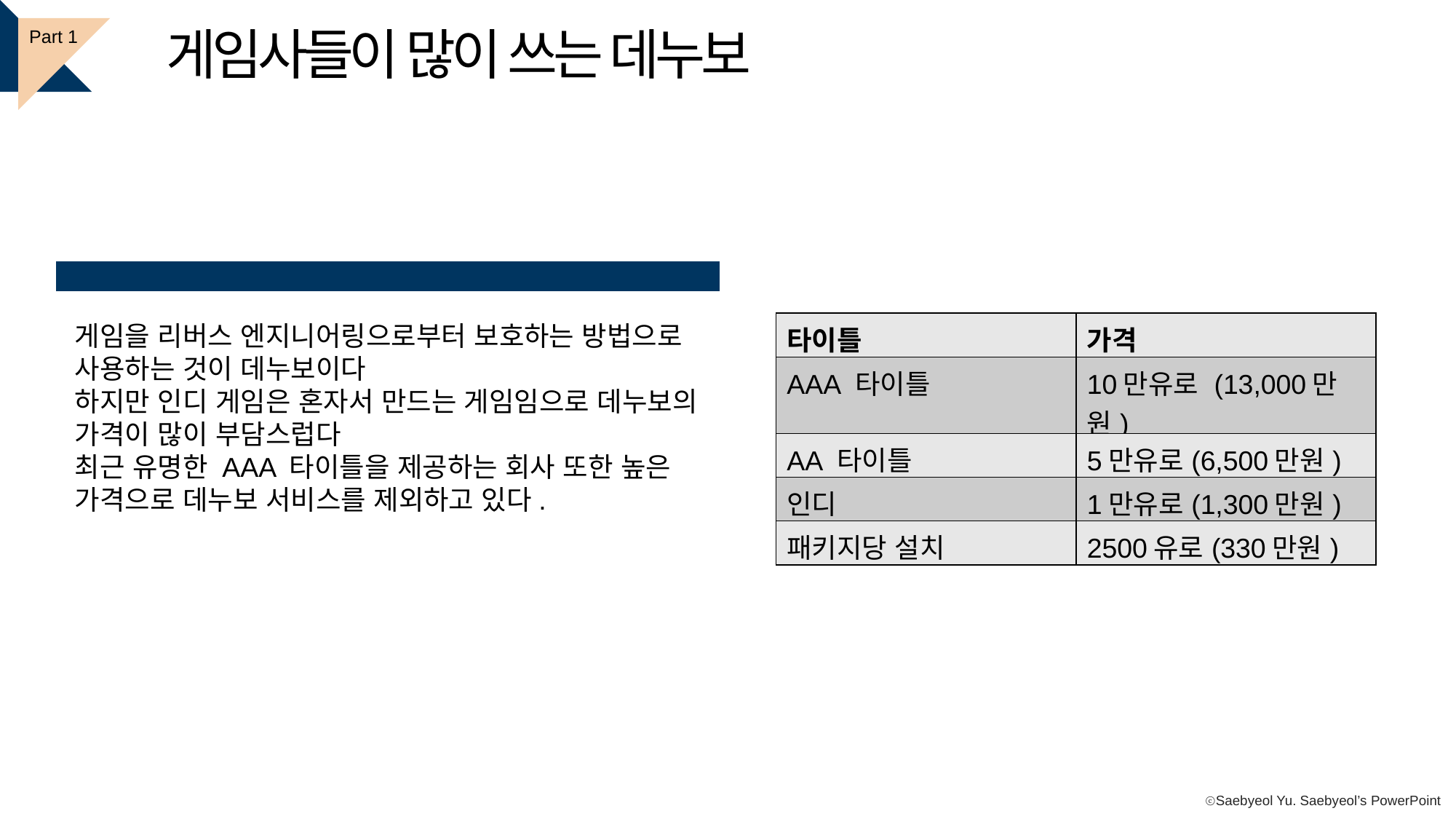

게임사들이 많이 쓰는 데누보

Part 1
게임을 리버스 엔지니어링으로부터 보호하는 방법으로 사용하는 것이 데누보이다
하지만 인디 게임은 혼자서 만드는 게임임으로 데누보의 가격이 많이 부담스럽다
최근 유명한 AAA 타이틀을 제공하는 회사 또한 높은 가격으로 데누보 서비스를 제외하고 있다.
| 타이틀 | 가격 |
| --- | --- |
| AAA 타이틀 | 10만유로 (13,000만원) |
| AA 타이틀 | 5만유로(6,500만원) |
| 인디 | 1만유로(1,300만원) |
| 패키지당 설치 | 2500유로(330만원) |